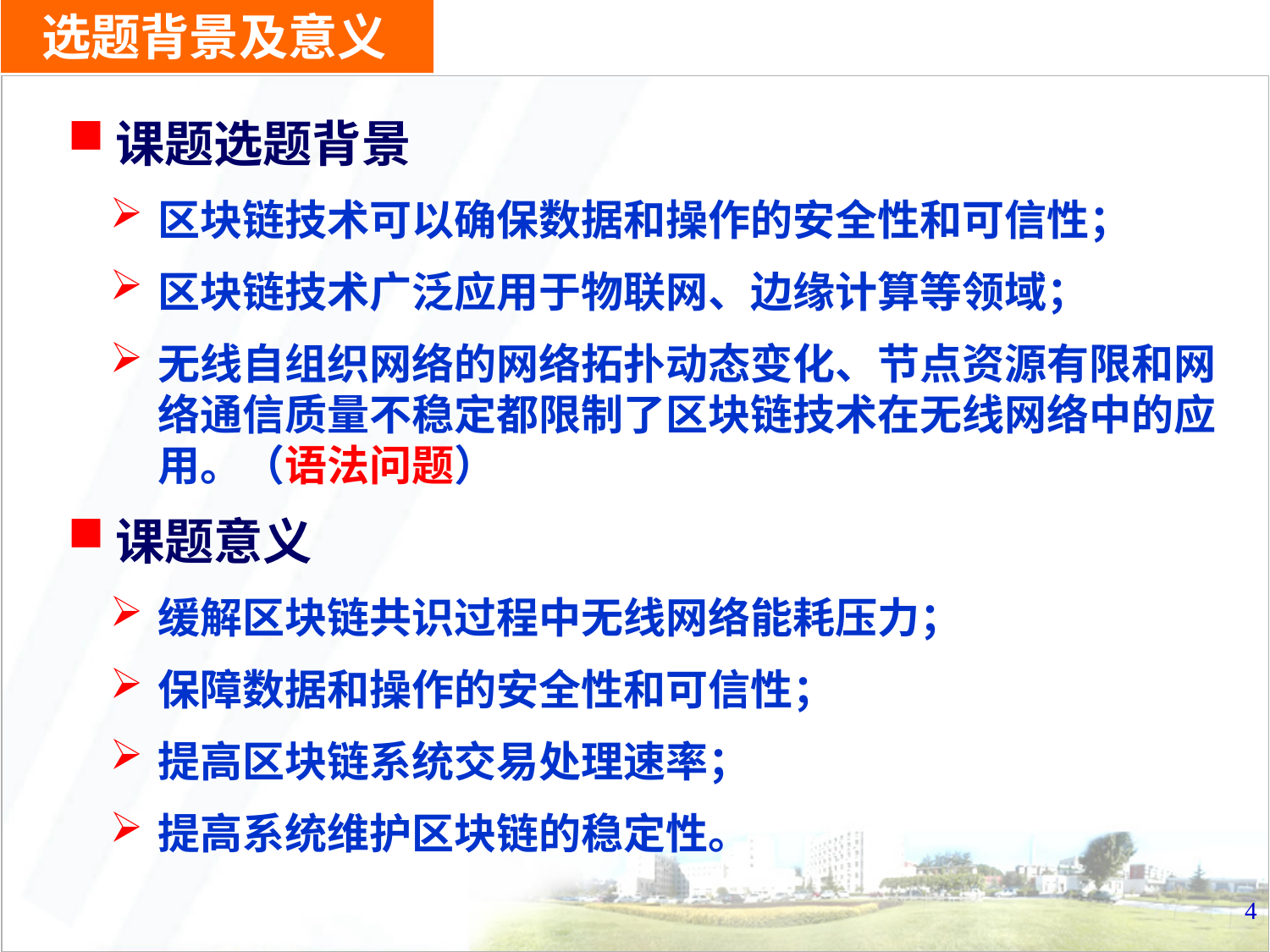

# 选题背景及意义
课题选题背景
区块链技术可以确保数据和操作的安全性和可信性；
区块链技术广泛应用于物联网、边缘计算等领域；
无线自组织网络的网络拓扑动态变化、节点资源有限和网络通信质量不稳定都限制了区块链技术在无线网络中的应用。（语法问题）
课题意义
缓解区块链共识过程中无线网络能耗压力；
保障数据和操作的安全性和可信性；
提高区块链系统交易处理速率；
提高系统维护区块链的稳定性。
4